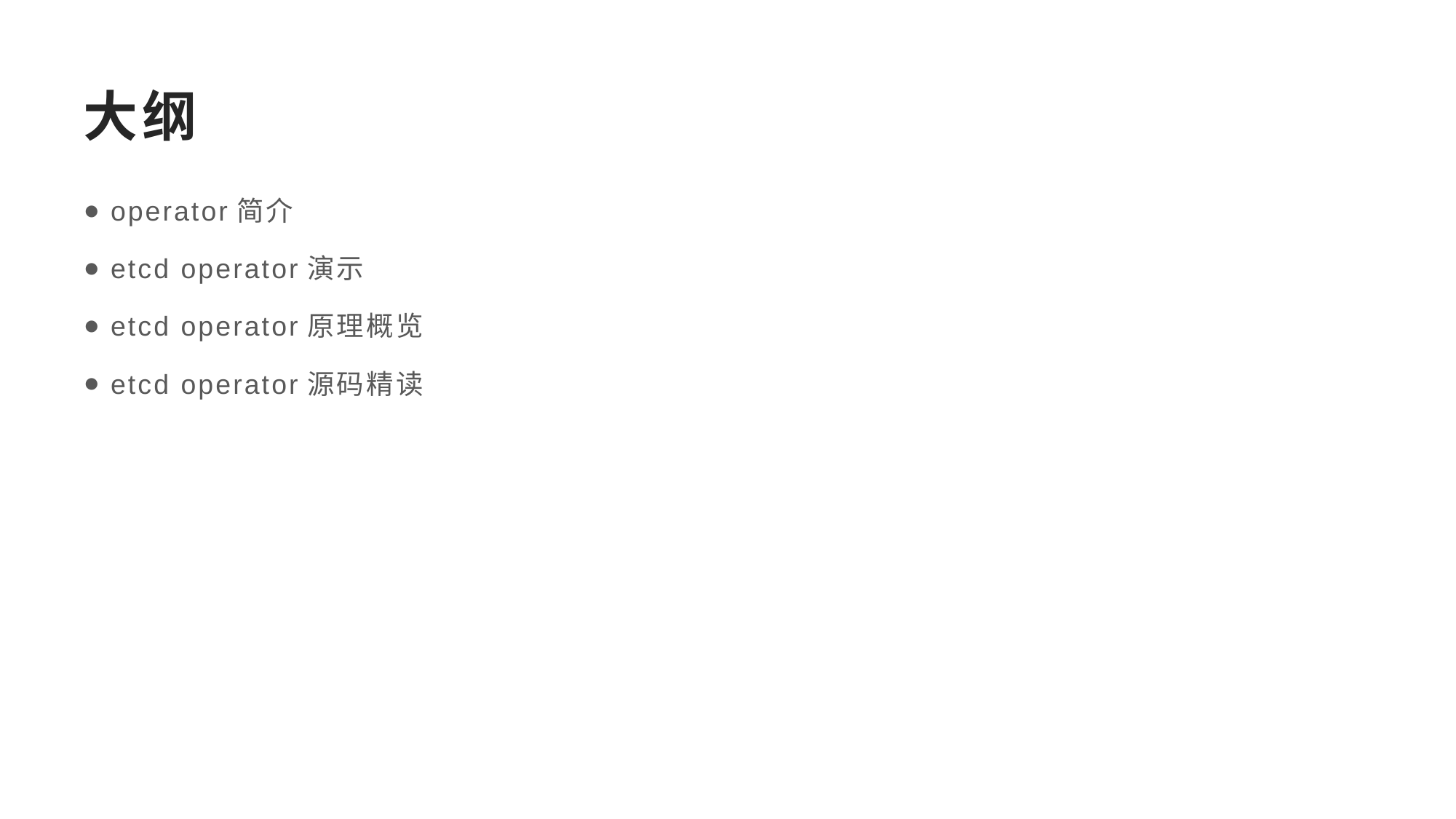

# 大纲
operator简介
etcd operator演示
etcd operator原理概览
etcd operator源码精读